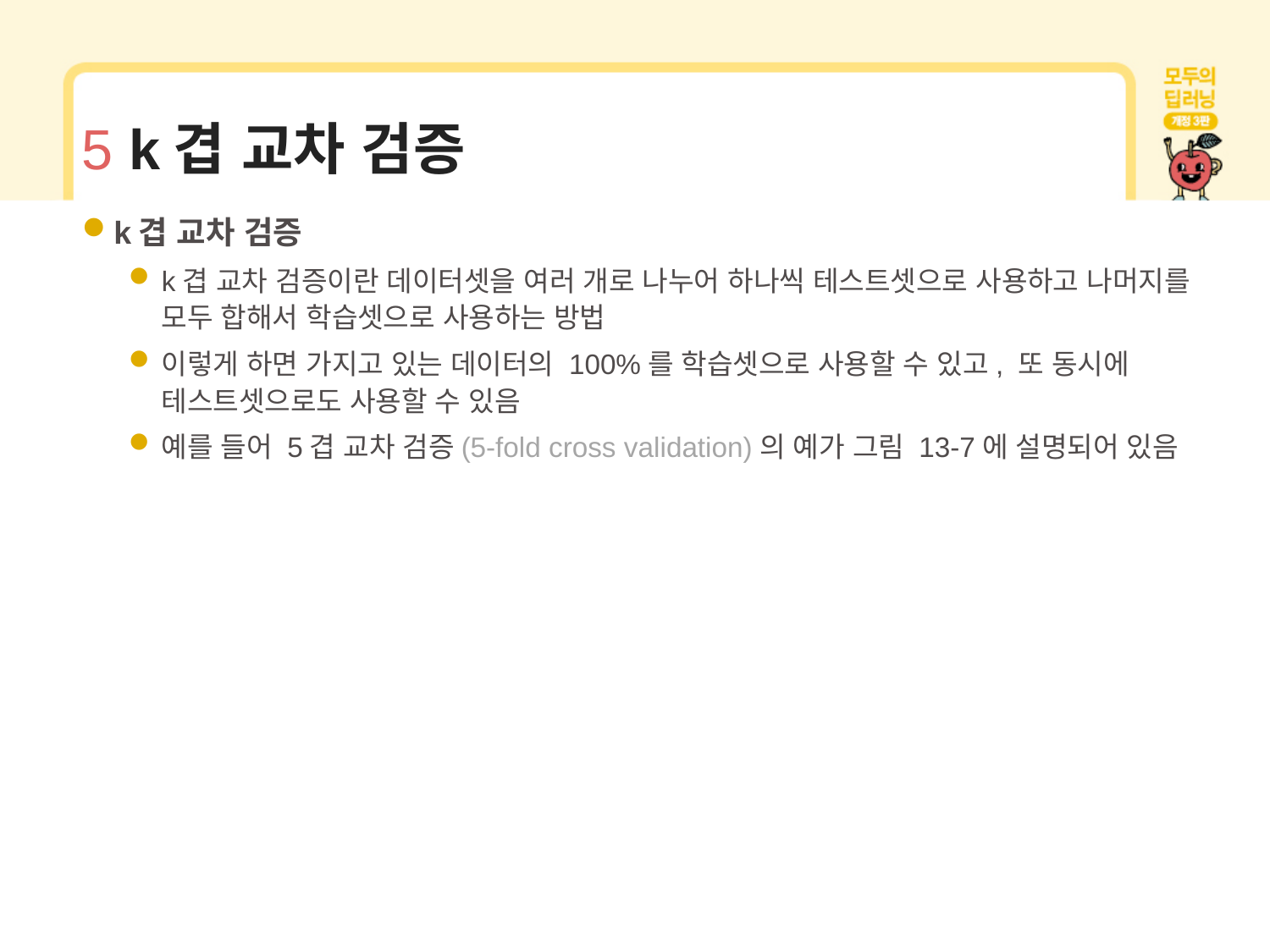

# 5 k겹 교차 검증
k겹 교차 검증
k겹 교차 검증이란 데이터셋을 여러 개로 나누어 하나씩 테스트셋으로 사용하고 나머지를 모두 합해서 학습셋으로 사용하는 방법
이렇게 하면 가지고 있는 데이터의 100%를 학습셋으로 사용할 수 있고, 또 동시에 테스트셋으로도 사용할 수 있음
예를 들어 5겹 교차 검증(5-fold cross validation)의 예가 그림 13-7에 설명되어 있음